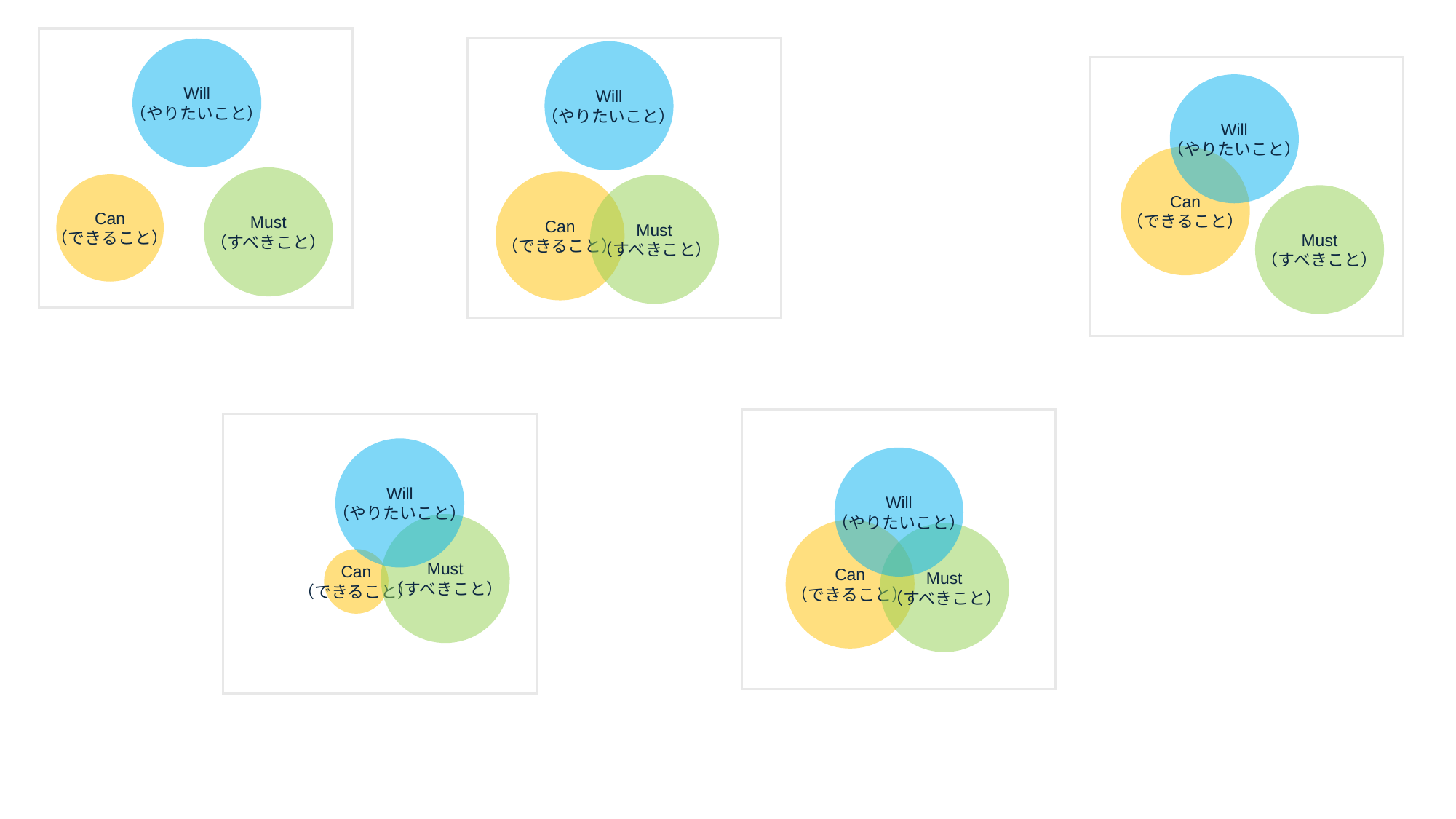

Will
（やりたいこと）

Will
（やりたいこと）

Will
（やりたいこと）
Can
（できること）
Must
（すべきこと）
Can
（できること）
Can
（できること）
Must
（すべきこと）
Must
（すべきこと）

Will
（やりたいこと）
Will
（やりたいこと）
Must
（すべきこと）
Can
（できること）
Must
（すべきこと）
Can
（できること）